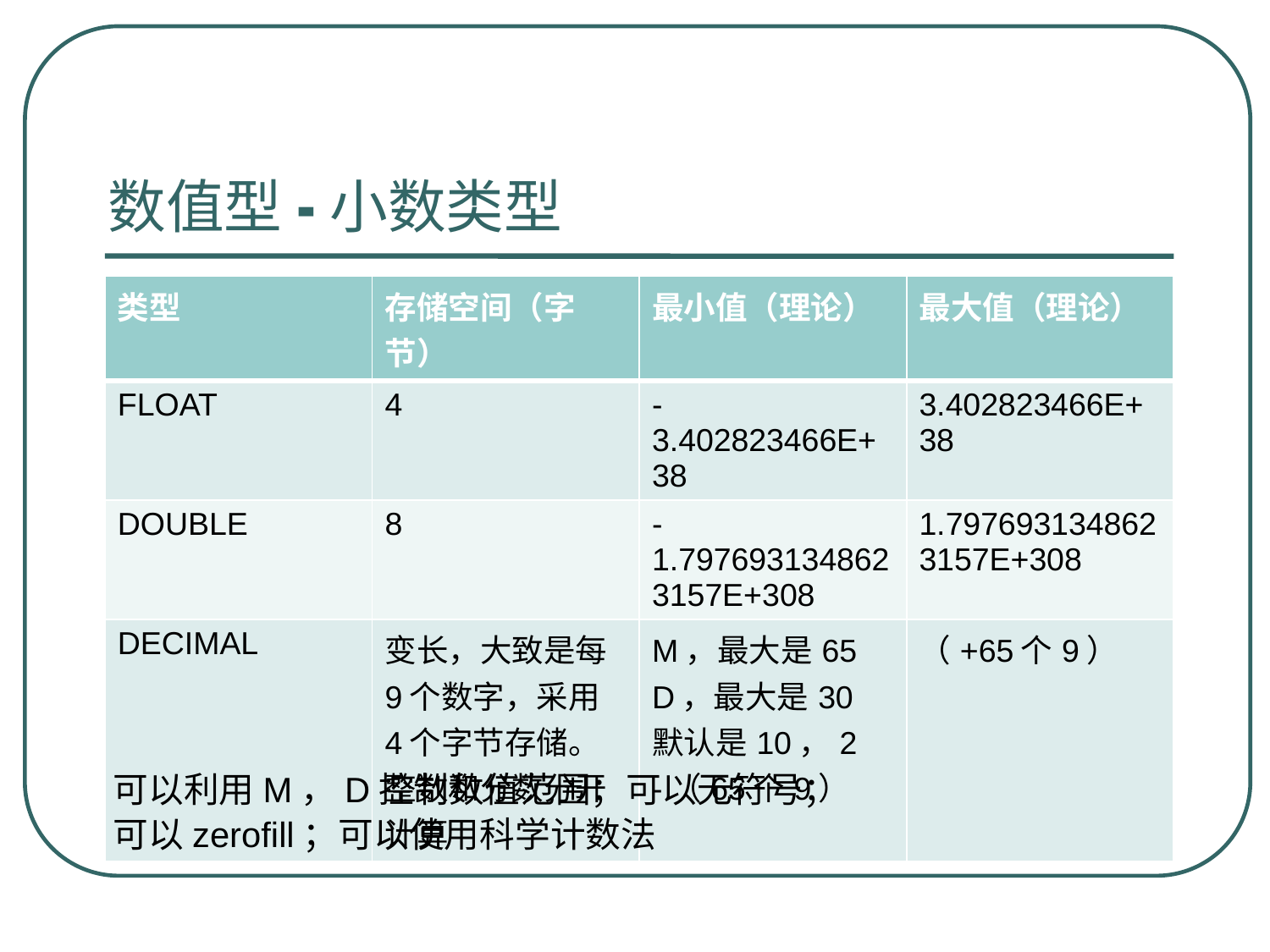

# 数值型-小数类型
| 类型 | 存储空间（字节） | 最小值（理论） | 最大值（理论） |
| --- | --- | --- | --- |
| FLOAT | 4 | -3.402823466E+38 | 3.402823466E+38 |
| DOUBLE | 8 | -1.7976931348623157E+308 | 1.7976931348623157E+308 |
| DECIMAL | 变长，大致是每9个数字，采用4个字节存储。整数和分数分开计算 | M，最大是65 D，最大是30 默认是10，2 -（65个9） | （+65个9） |
可以利用M，D控制数值范围；可以无符号；
可以zerofill；可以使用科学计数法